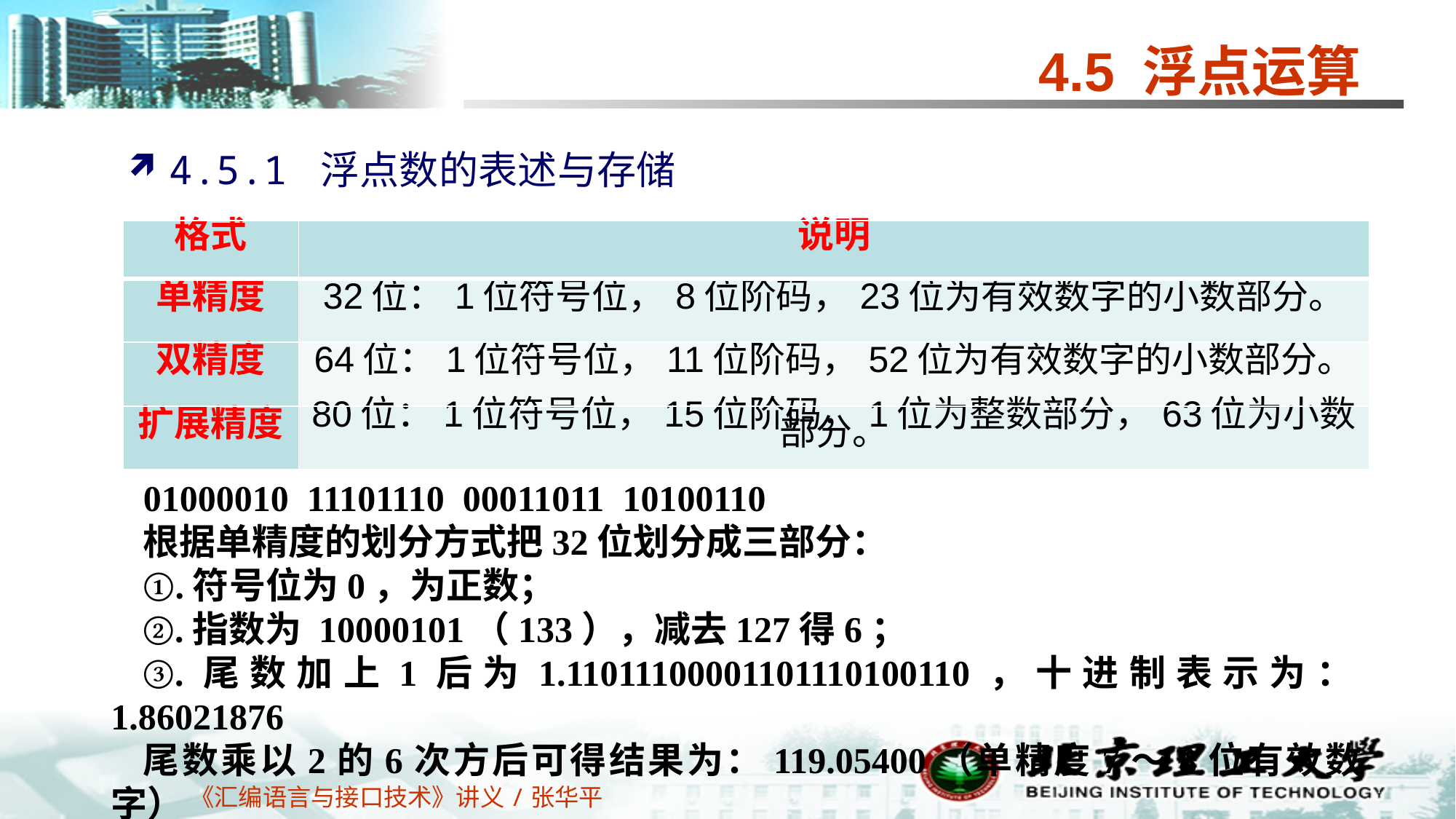

4.5 浮点运算
4.5.1 浮点数的表述与存储
| 格式 | 说明 |
| --- | --- |
| 单精度 | 32位：1位符号位，8位阶码，23位为有效数字的小数部分。 |
| 双精度 | 64位：1位符号位，11位阶码，52位为有效数字的小数部分。 |
| 扩展精度 | 80位：1位符号位，15位阶码，1位为整数部分，63位为小数部分。 |
01000010  11101110  00011011  10100110
根据单精度的划分方式把32位划分成三部分：
①.符号位为0，为正数；
②.指数为 10000101（133），减去127得6；
③.尾数加上1后为1.11011100001101110100110，十进制表示为：1.86021876
尾数乘以2的6次方后可得结果为：119.05400（单精度7～8位有效数字）